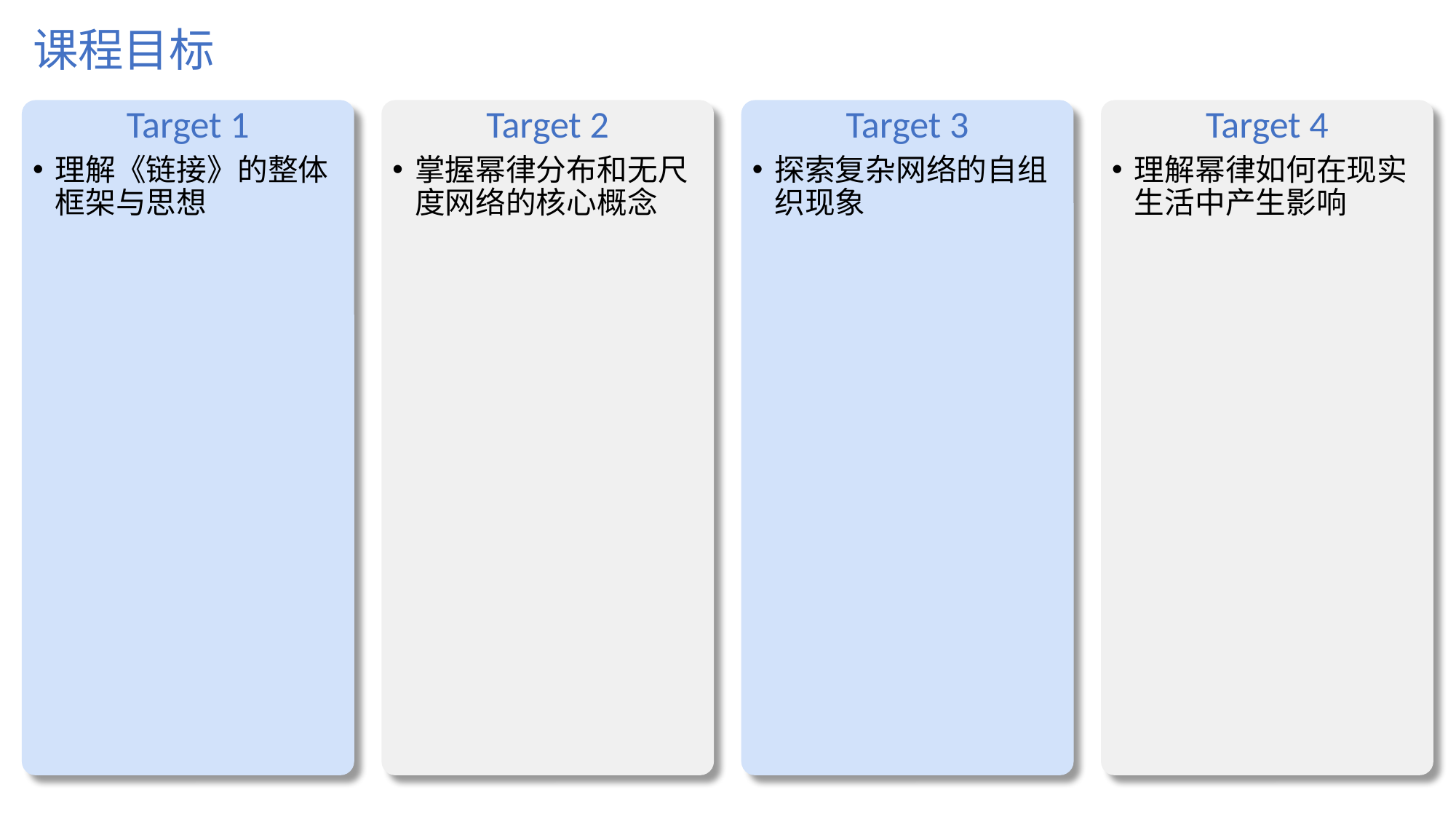

# 课程目标

Target 1

Target 2

Target 3

Target 4
理解《链接》的整体框架与思想
掌握幂律分布和无尺度网络的核心概念
探索复杂网络的自组织现象
理解幂律如何在现实生活中产生影响